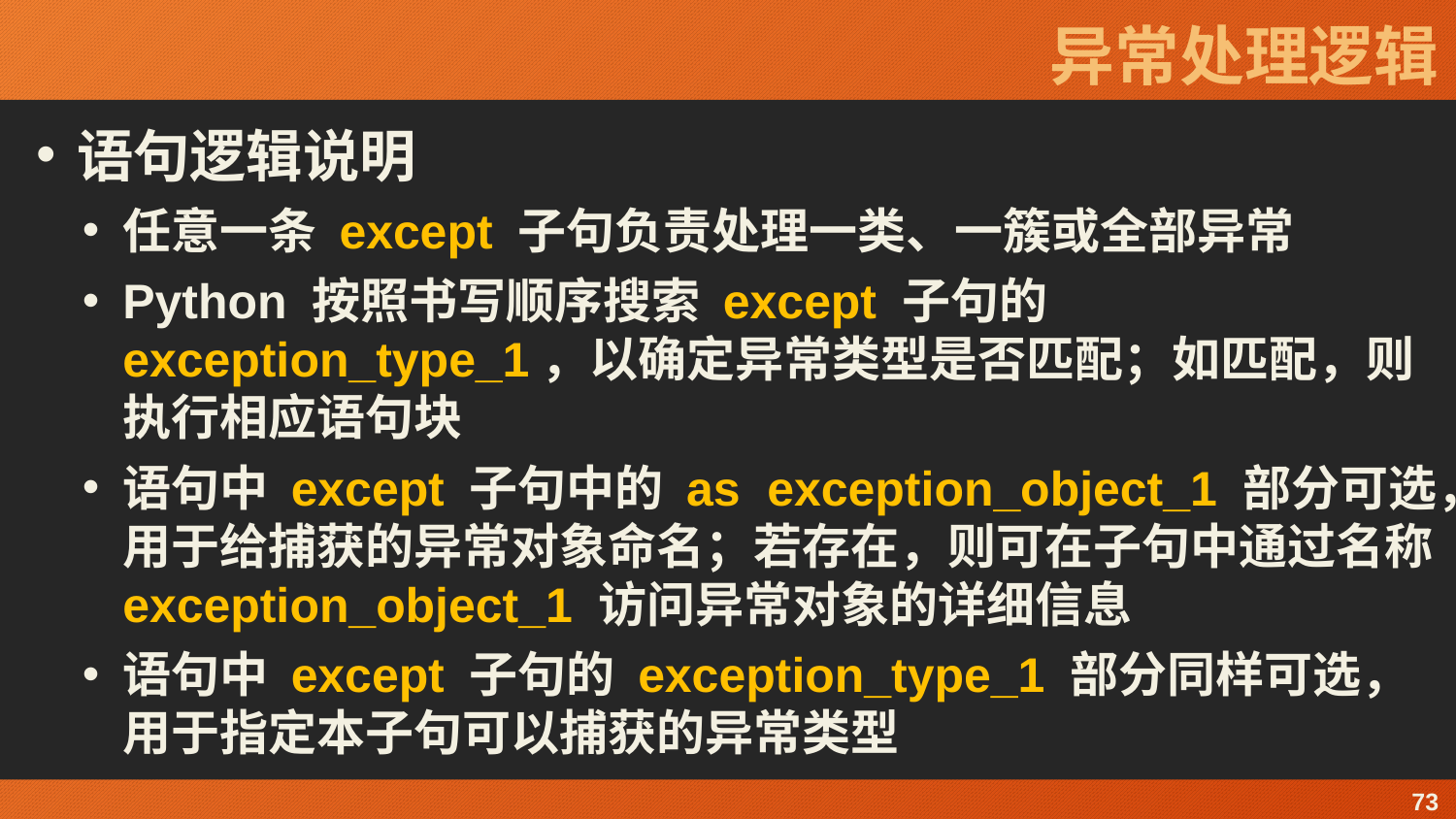

# 异常处理逻辑
语句逻辑说明
任意一条 except 子句负责处理一类、一簇或全部异常
Python 按照书写顺序搜索 except 子句的 exception_type_1，以确定异常类型是否匹配；如匹配，则执行相应语句块
语句中 except 子句中的 as  exception_object_1 部分可选，用于给捕获的异常对象命名；若存在，则可在子句中通过名称 exception_object_1 访问异常对象的详细信息
语句中 except 子句的 exception_type_1 部分同样可选，用于指定本子句可以捕获的异常类型
73